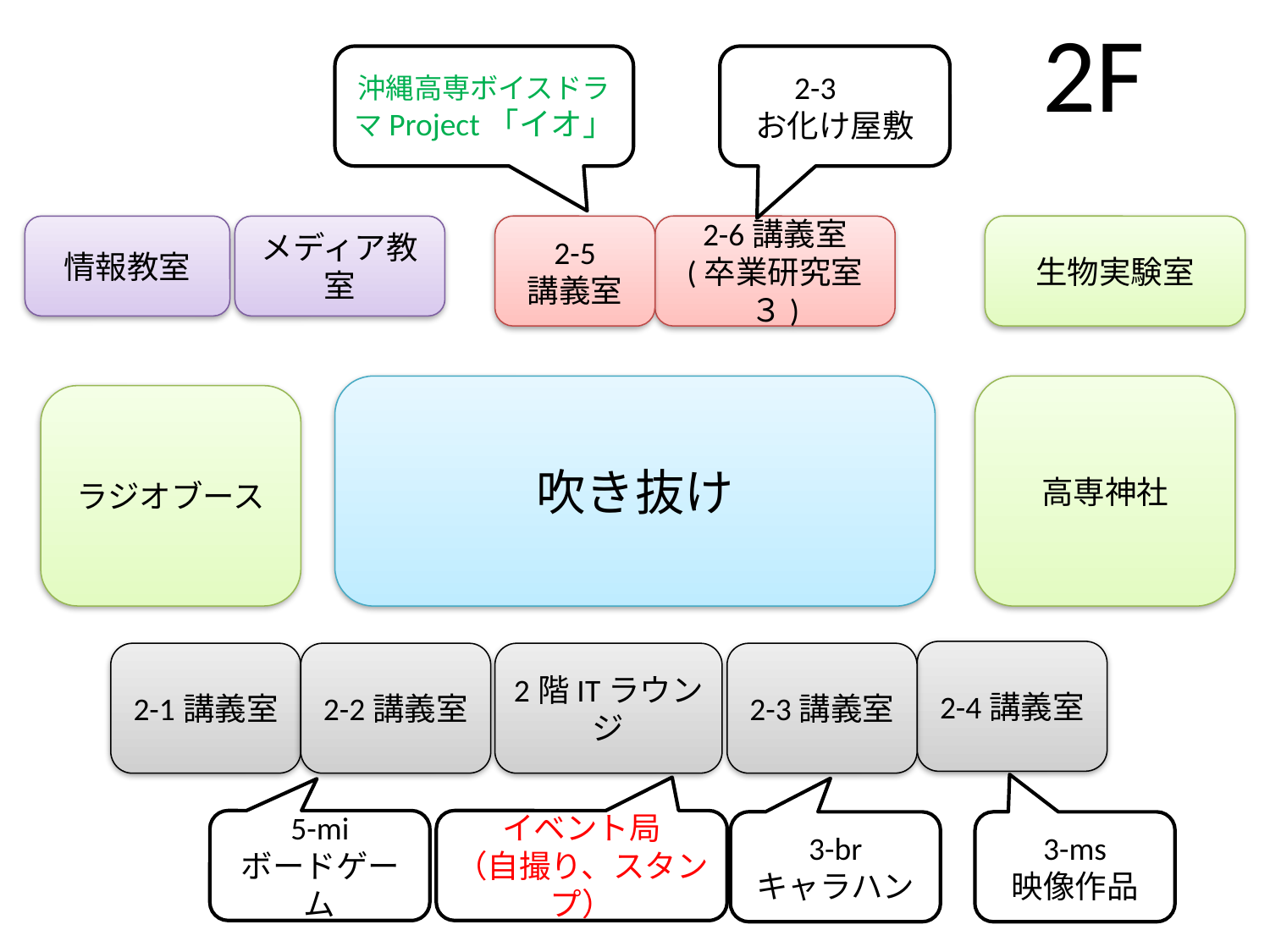

2F
沖縄高専ボイスドラマProject「イオ」
2-3
お化け屋敷
情報教室
メディア教室
2-5
講義室
2-6講義室
(卒業研究室３)
生物実験室
吹き抜け
高専神社
ラジオブース
2-4講義室
2-1講義室
2-2講義室
2-3講義室
2階ITラウンジ
5-mi
ボードゲーム
イベント局
（自撮り、スタンプ）
3-br
キャラハン
3-ms
映像作品